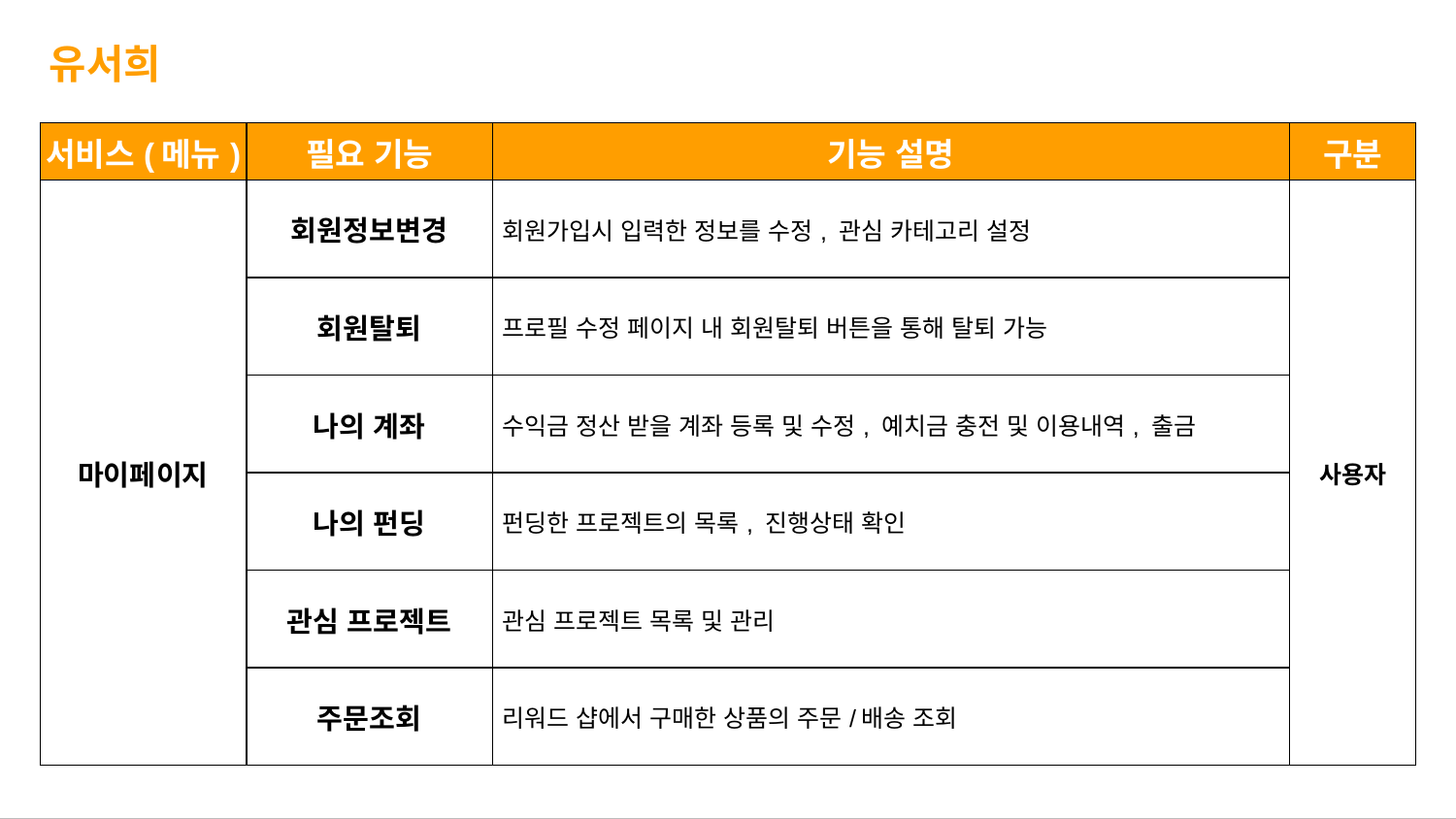

유서희
| 서비스(메뉴) | 필요 기능 | 기능 설명 | 구분 |
| --- | --- | --- | --- |
| 마이페이지 | 회원정보변경 | 회원가입시 입력한 정보를 수정, 관심 카테고리 설정 | 사용자 |
|  | 회원탈퇴 | 프로필 수정 페이지 내 회원탈퇴 버튼을 통해 탈퇴 가능 |  |
|  | 나의 계좌 | 수익금 정산 받을 계좌 등록 및 수정, 예치금 충전 및 이용내역, 출금 |  |
|  | 나의 펀딩 | 펀딩한 프로젝트의 목록, 진행상태 확인 |  |
|  | 관심 프로젝트 | 관심 프로젝트 목록 및 관리 |  |
|  | 주문조회 | 리워드 샵에서 구매한 상품의 주문/배송 조회 |  |